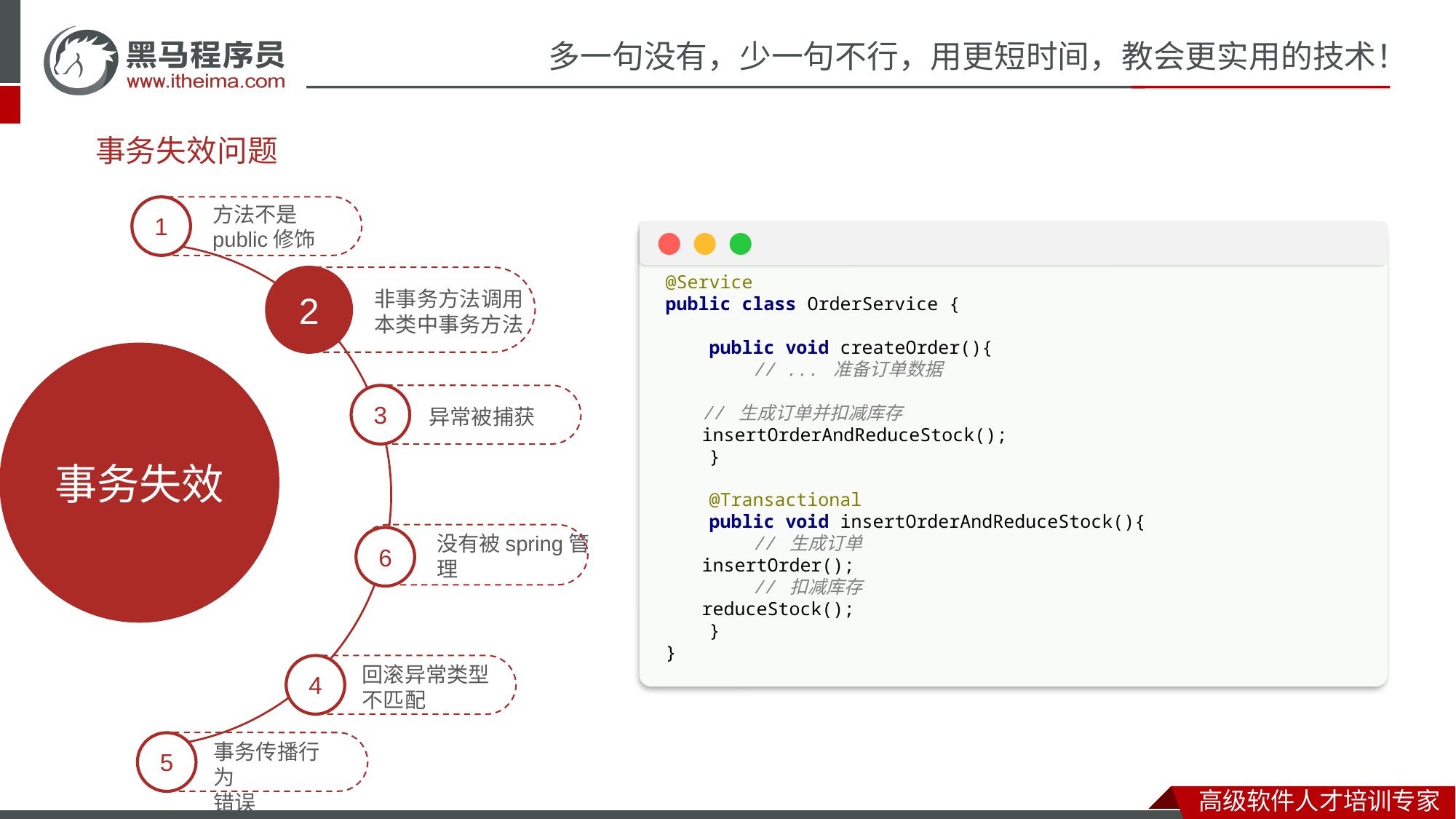

事务失效问题
方法不是public修饰

1

@Service
public class OrderService {
    public void createOrder(){
        // ... 准备订单数据
        // 生成订单并扣减库存
        insertOrderAndReduceStock();
    }
    @Transactional
    public void insertOrderAndReduceStock(){
        // 生成订单
        insertOrder();
        // 扣减库存
        reduceStock();
    }
}

2
非事务方法调用本类中事务方法
事务失效

3
异常被捕获

没有被spring管理
6

4
回滚异常类型
不匹配

5
事务传播行为
错误

//  @Service
public class OrderService {
    @Transactional
    public void createOrder(){
        // 生成订单
        insertOrder();
        // 扣减库存
        reduceStock();
        throw new RuntimeException("业务异常");
    }
    @Transactional
    public void insertOrder() {
    }
    @Transactional
    public void reduceStock() {
    }
}